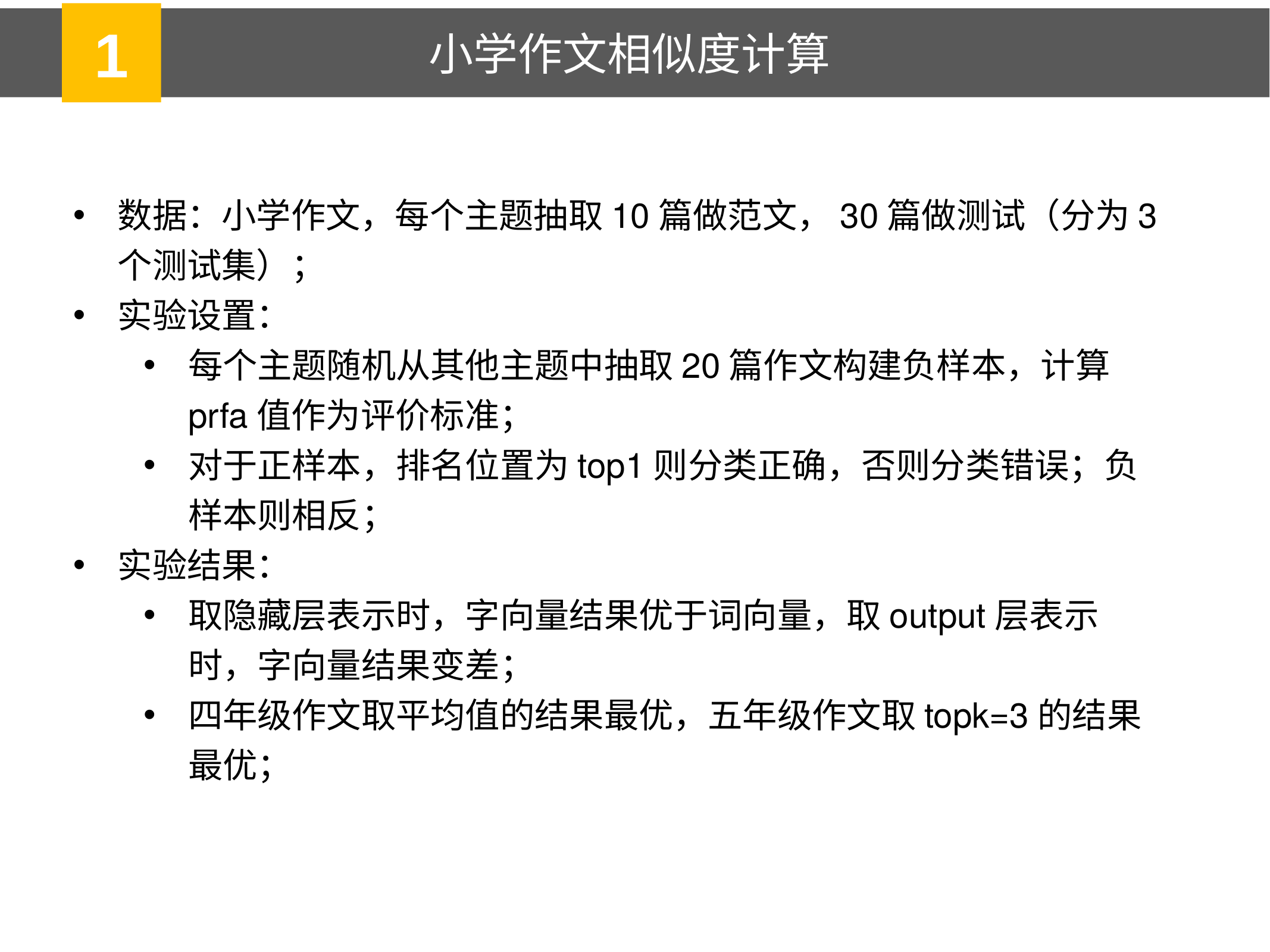

1

小学作文相似度计算
数据：小学作文，每个主题抽取10篇做范文，30篇做测试（分为3个测试集）；
实验设置：
每个主题随机从其他主题中抽取20篇作文构建负样本，计算prfa值作为评价标准；
对于正样本，排名位置为top1则分类正确，否则分类错误；负样本则相反；
实验结果：
取隐藏层表示时，字向量结果优于词向量，取output层表示时，字向量结果变差；
四年级作文取平均值的结果最优，五年级作文取topk=3的结果最优；